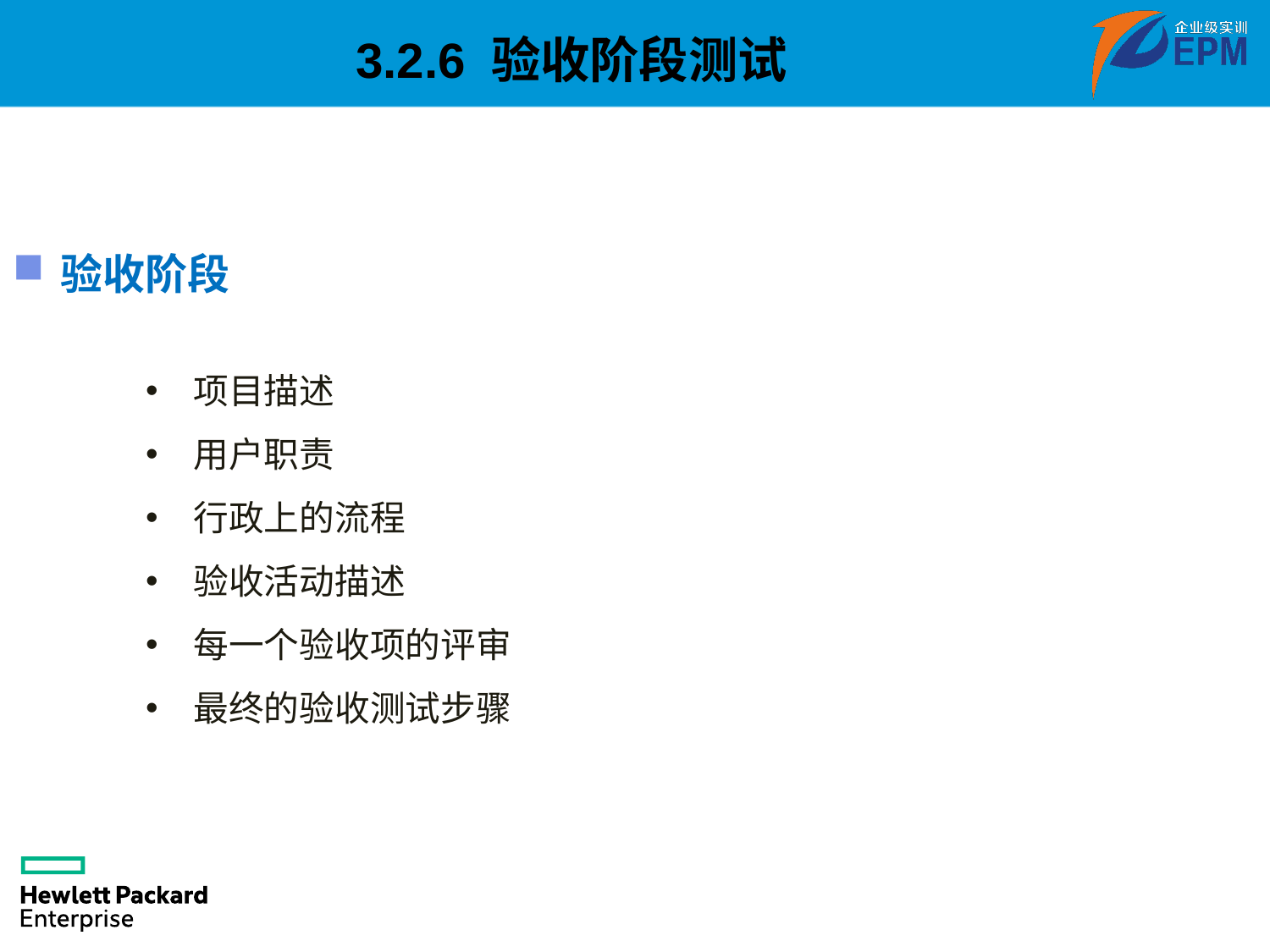

3.2.6 验收阶段测试
验收阶段

编写验收计划
项目描述
用户职责
行政上的流程
验收活动描述
每一个验收项的评审
最终的验收测试步骤